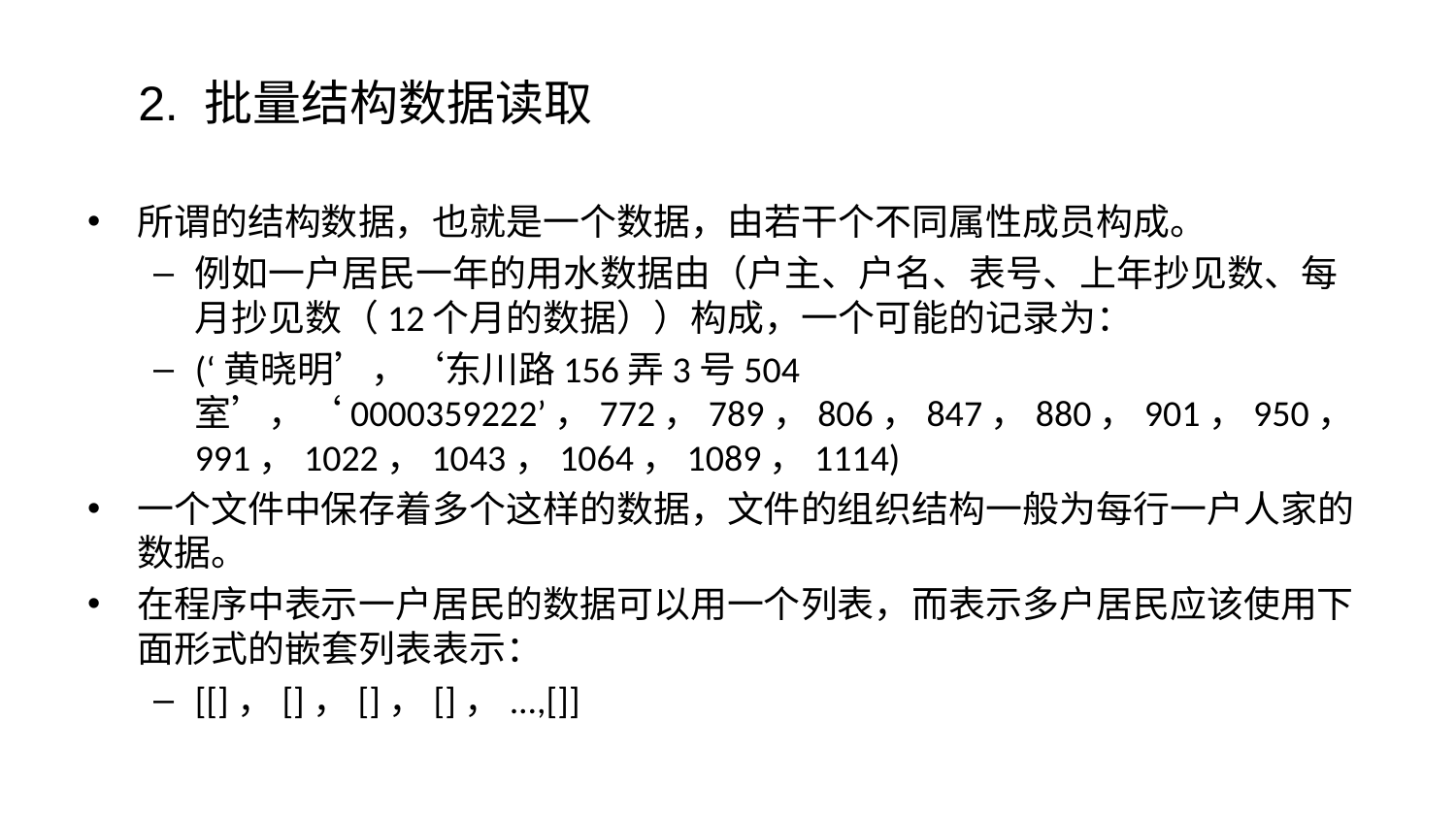

# 2. 批量结构数据读取
所谓的结构数据，也就是一个数据，由若干个不同属性成员构成。
例如一户居民一年的用水数据由（户主、户名、表号、上年抄见数、每月抄见数（12个月的数据））构成，一个可能的记录为：
(‘黄晓明’，‘东川路156弄3号504室’，‘0000359222’，772，789，806，847，880，901，950，991，1022，1043，1064，1089，1114)
一个文件中保存着多个这样的数据，文件的组织结构一般为每行一户人家的数据。
在程序中表示一户居民的数据可以用一个列表，而表示多户居民应该使用下面形式的嵌套列表表示：
[[]，[]，[]，[]，...,[]]